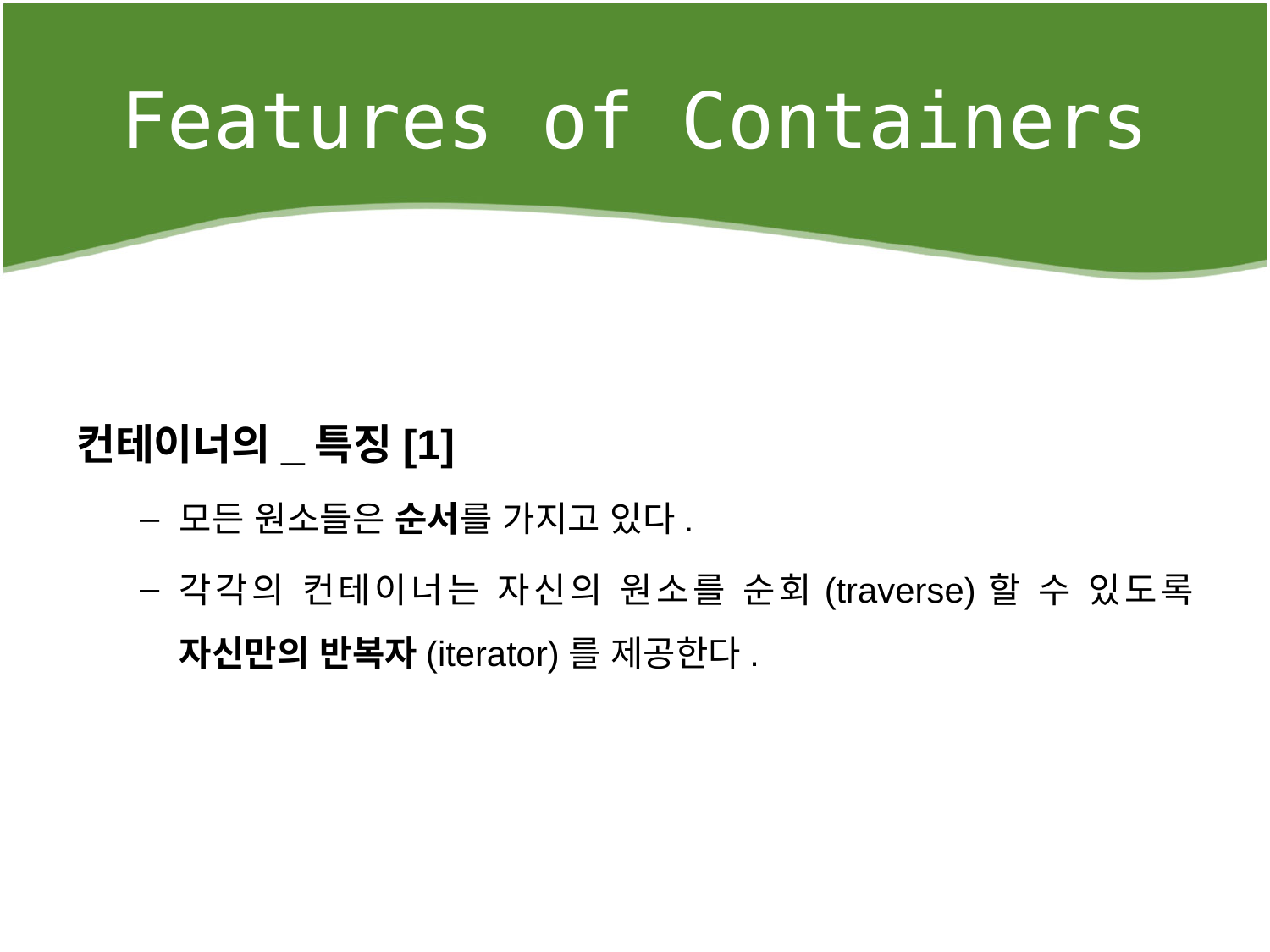

# Features of Containers
컨테이너의_특징[1]
모든 원소들은 순서를 가지고 있다.
각각의 컨테이너는 자신의 원소를 순회(traverse)할 수 있도록 자신만의 반복자(iterator)를 제공한다.